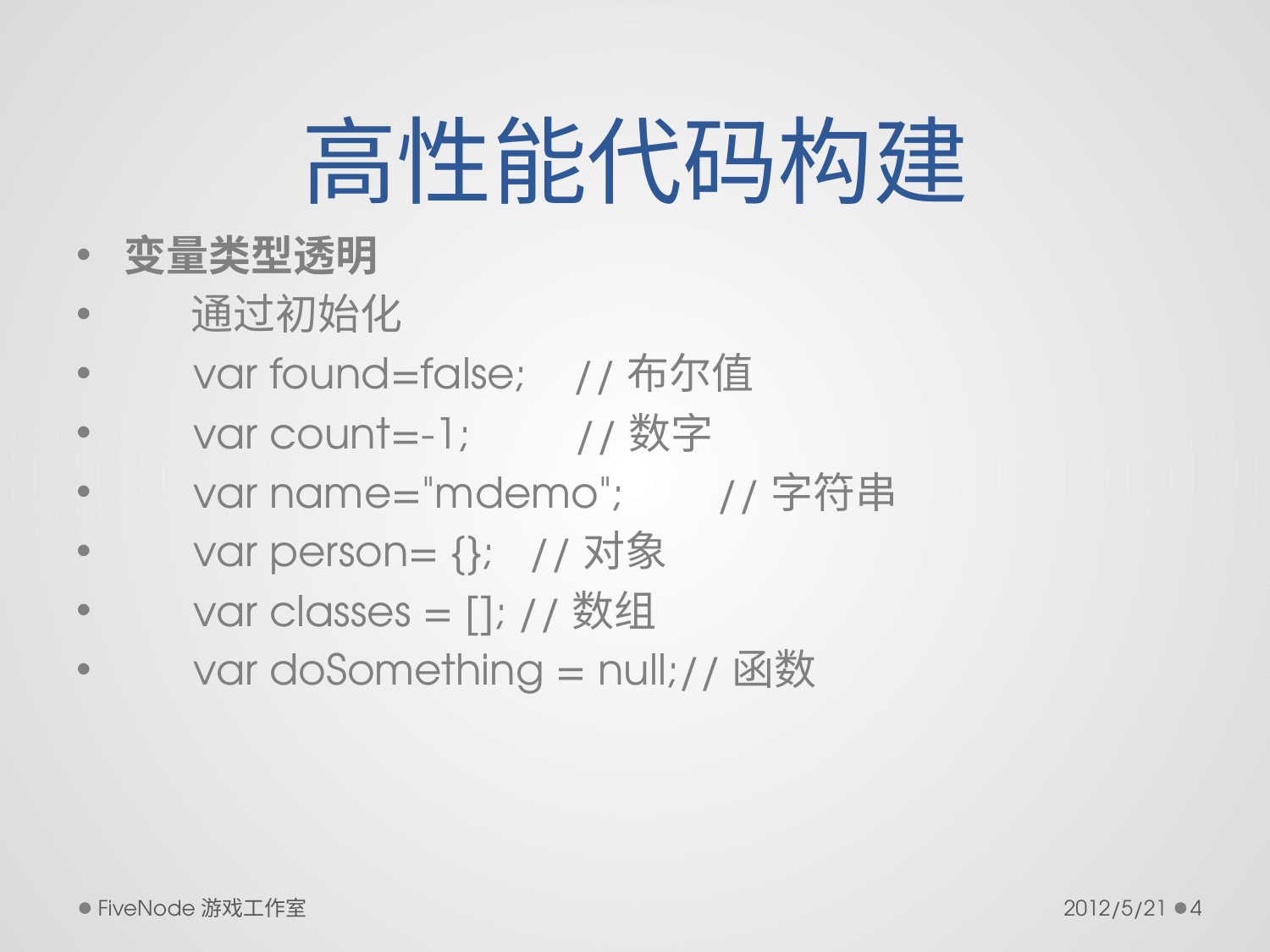

# 高性能代码构建
变量类型透明
      通过初始化
      var found=false;    //布尔值
      var count=-1;         //数字
      var name="mdemo";        //字符串
      var person= {};   //对象
      var classes = []; //数组
      var doSomething = null;//函数

FiveNode游戏工作室
2012/5/21
4